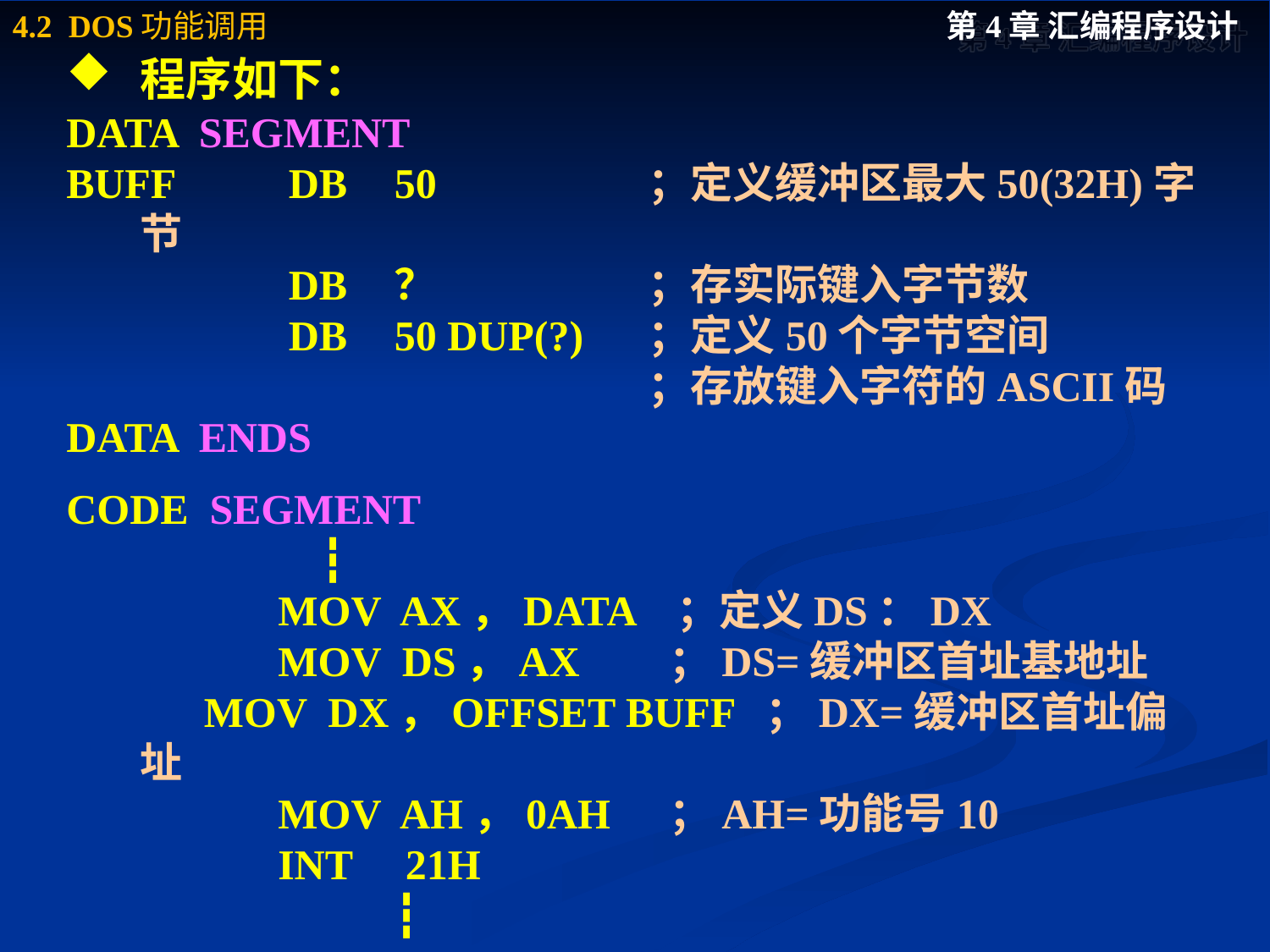

程序如下：
DATA  SEGMENT
BUFF	  DB	50		；定义缓冲区最大50(32H)字节
		  DB	？		；存实际键入字节数
		  DB	50 DUP(?)	；定义50个字节空间
					；存放键入字符的ASCII码
DATA  ENDS
CODE  SEGMENT
		     ┇
		 MOV  AX，DATA   ；定义DS：DX
		 MOV  DS，AX	 ；DS=缓冲区首址基地址
	      MOV  DX，OFFSET BUFF  ；DX=缓冲区首址偏址
		 MOV  AH，0AH	 ；AH=功能号10
		 INT     21H
		 	┇
CODE  ENDS